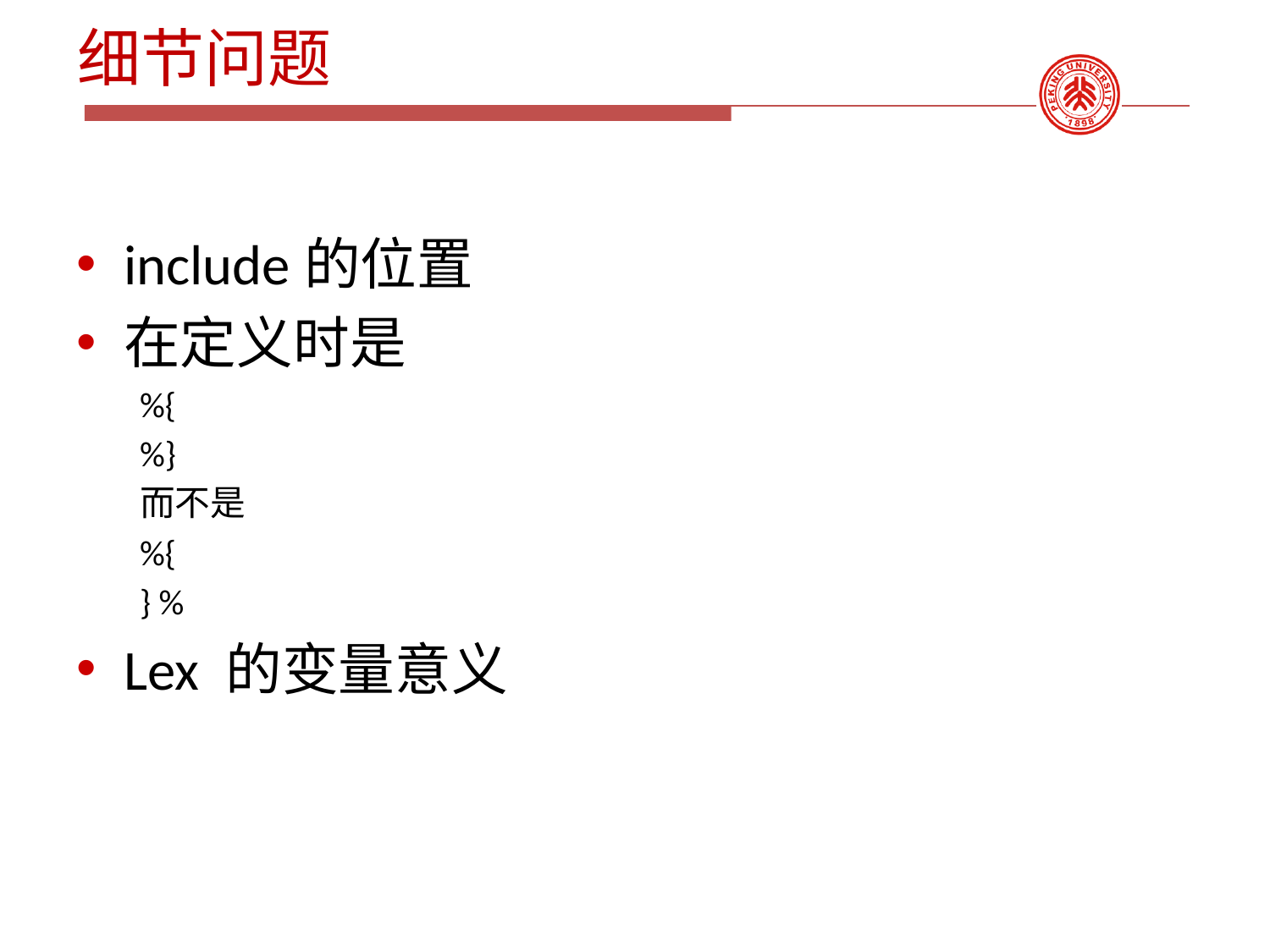

# 细节问题
include的位置
在定义时是
%{
%}
而不是
%{
} %
Lex 的变量意义